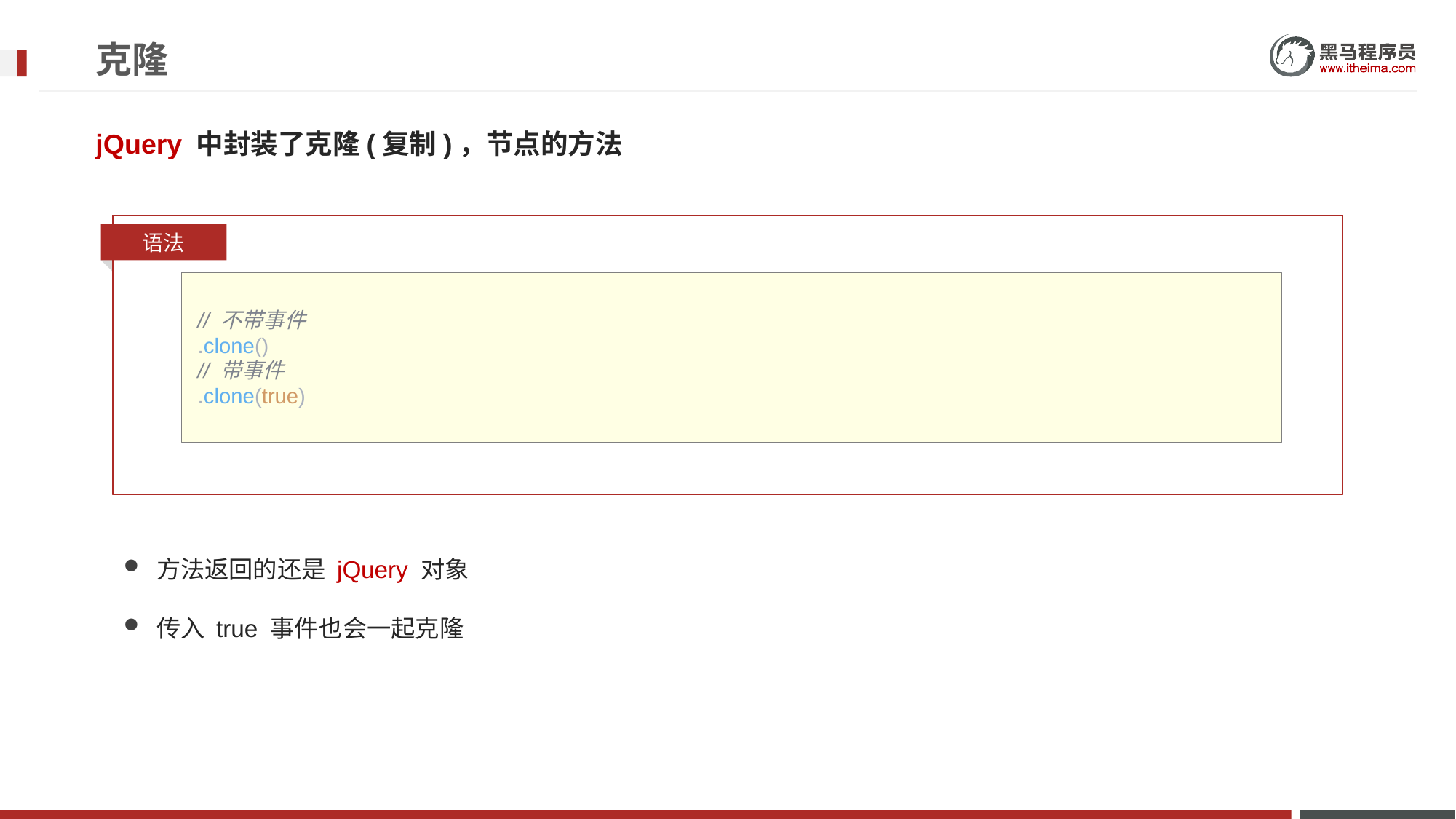

# 克隆
jQuery 中封装了克隆(复制)，节点的方法

语法

      // 不带事件
      .clone()
      // 带事件
      .clone(true)
方法返回的还是 jQuery 对象
传入 true 事件也会一起克隆